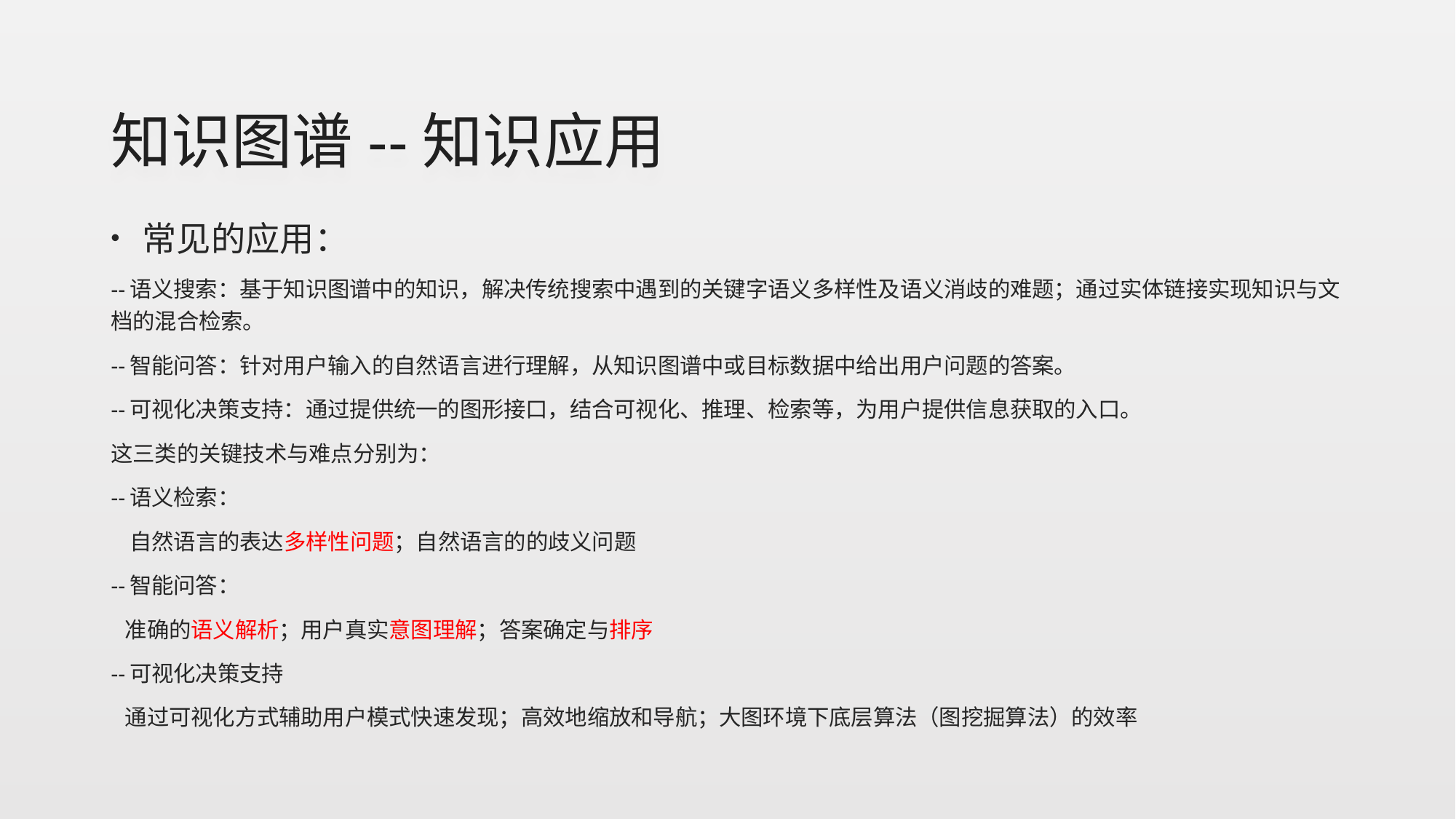

# 知识图谱--知识应用
常见的应用：
--语义搜索：基于知识图谱中的知识，解决传统搜索中遇到的关键字语义多样性及语义消歧的难题；通过实体链接实现知识与文档的混合检索。
--智能问答：针对用户输入的自然语言进行理解，从知识图谱中或目标数据中给出用户问题的答案。
--可视化决策支持：通过提供统一的图形接口，结合可视化、推理、检索等，为用户提供信息获取的入口。
这三类的关键技术与难点分别为：
--语义检索：
   自然语言的表达多样性问题；自然语言的的歧义问题
--智能问答：
  准确的语义解析；用户真实意图理解；答案确定与排序
--可视化决策支持
  通过可视化方式辅助用户模式快速发现；高效地缩放和导航；大图环境下底层算法（图挖掘算法）的效率